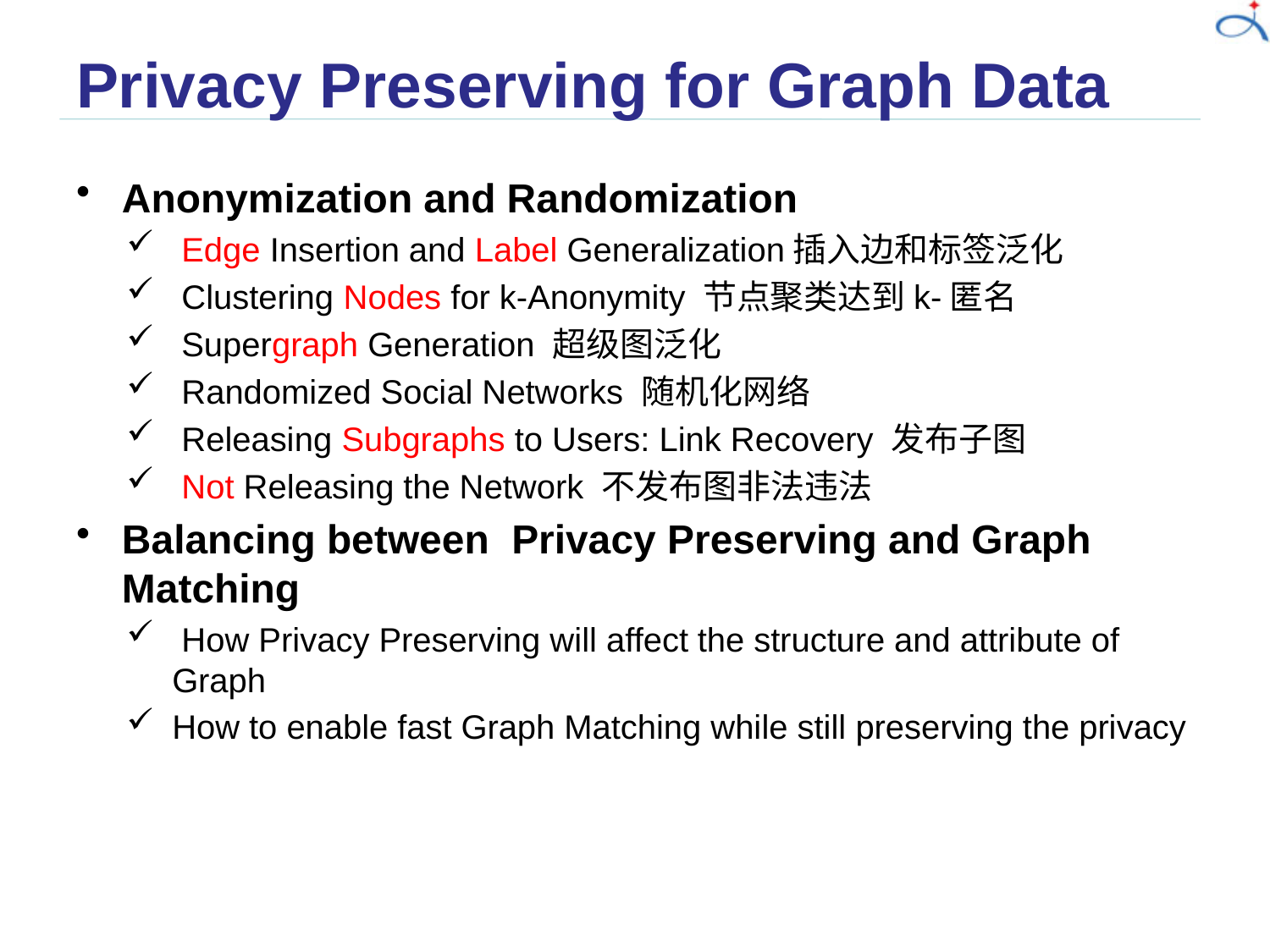

# Privacy Preserving for Graph Data
Anonymization and Randomization
 Edge Insertion and Label Generalization插入边和标签泛化
 Clustering Nodes for k-Anonymity 节点聚类达到k-匿名
 Supergraph Generation 超级图泛化
 Randomized Social Networks 随机化网络
 Releasing Subgraphs to Users: Link Recovery 发布子图
 Not Releasing the Network 不发布图非法违法
Balancing between  Privacy Preserving and Graph Matching
 How Privacy Preserving will affect the structure and attribute of Graph
How to enable fast Graph Matching while still preserving the privacy